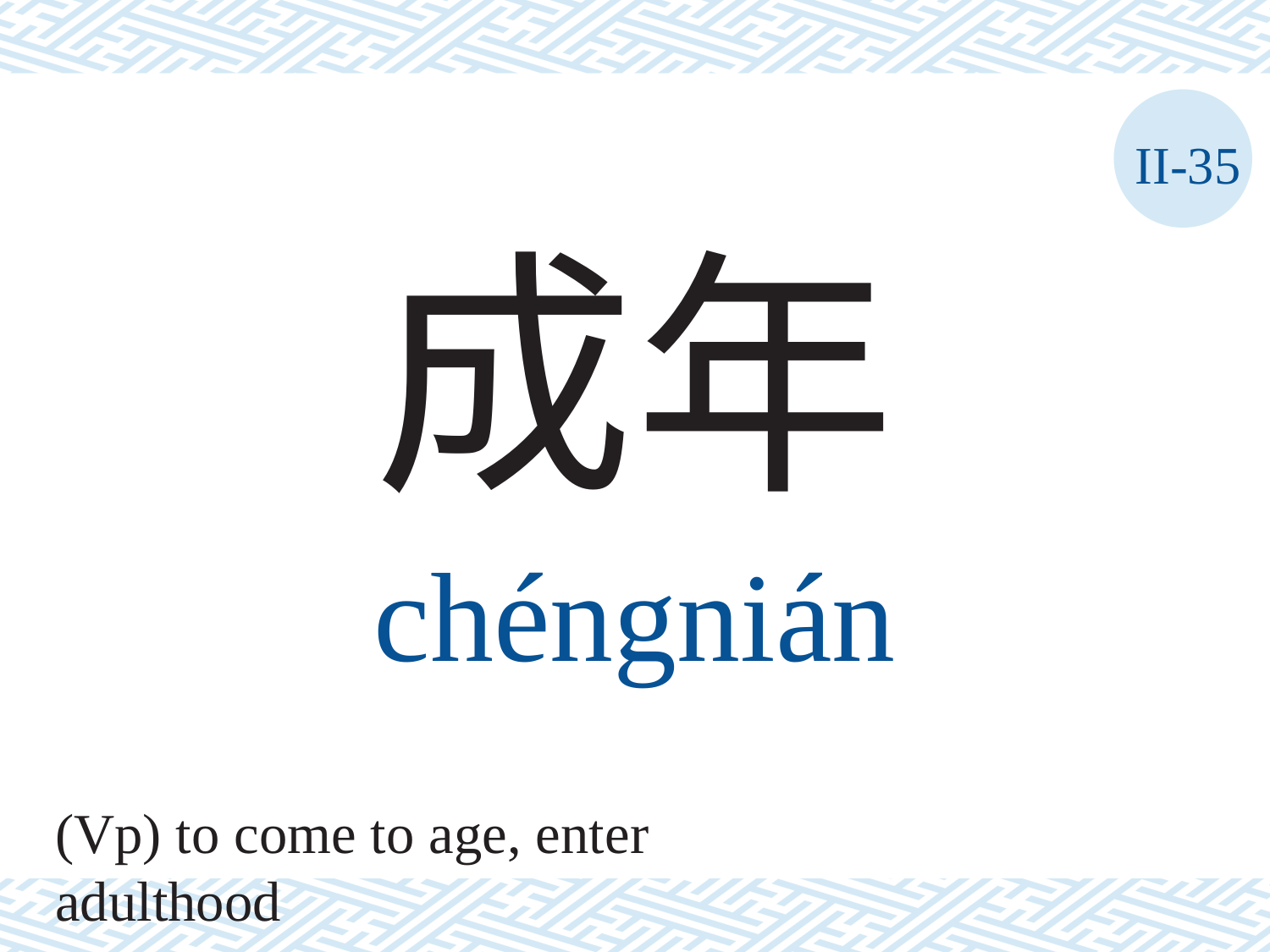

II-35
成年
chéngnián
(Vp) to come to age, enter adulthood